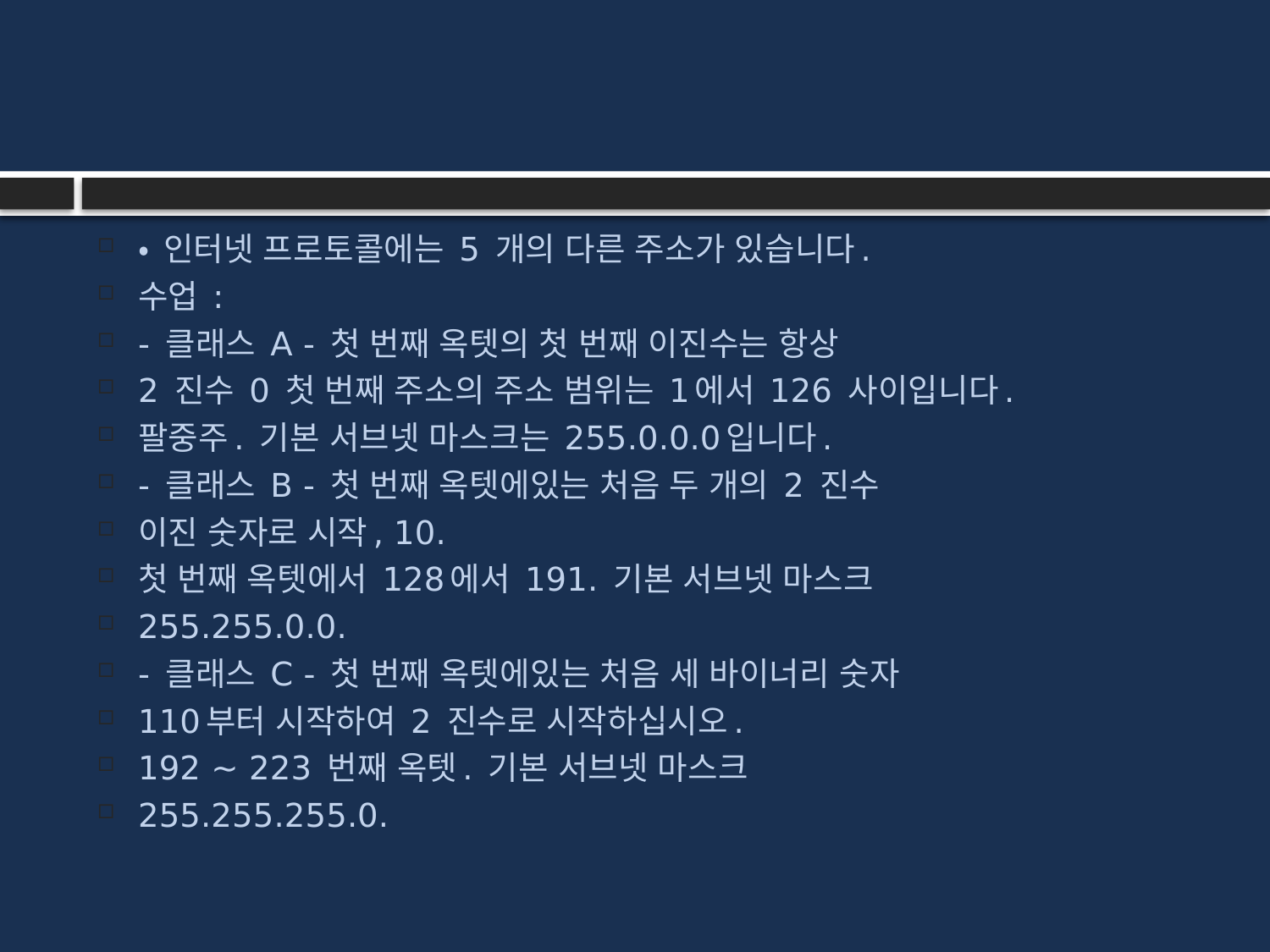

#
• 인터넷 프로토콜에는 5 개의 다른 주소가 있습니다.
수업 :
- 클래스 A - 첫 번째 옥텟의 첫 번째 이진수는 항상
2 진수 0 첫 번째 주소의 주소 범위는 1에서 126 사이입니다.
팔중주. 기본 서브넷 마스크는 255.0.0.0입니다.
- 클래스 B - 첫 번째 옥텟에있는 처음 두 개의 2 진수
이진 숫자로 시작, 10.
첫 번째 옥텟에서 128에서 191. 기본 서브넷 마스크
255.255.0.0.
- 클래스 C - 첫 번째 옥텟에있는 처음 세 바이너리 숫자
110부터 시작하여 2 진수로 시작하십시오.
192 ~ 223 번째 옥텟. 기본 서브넷 마스크
255.255.255.0.